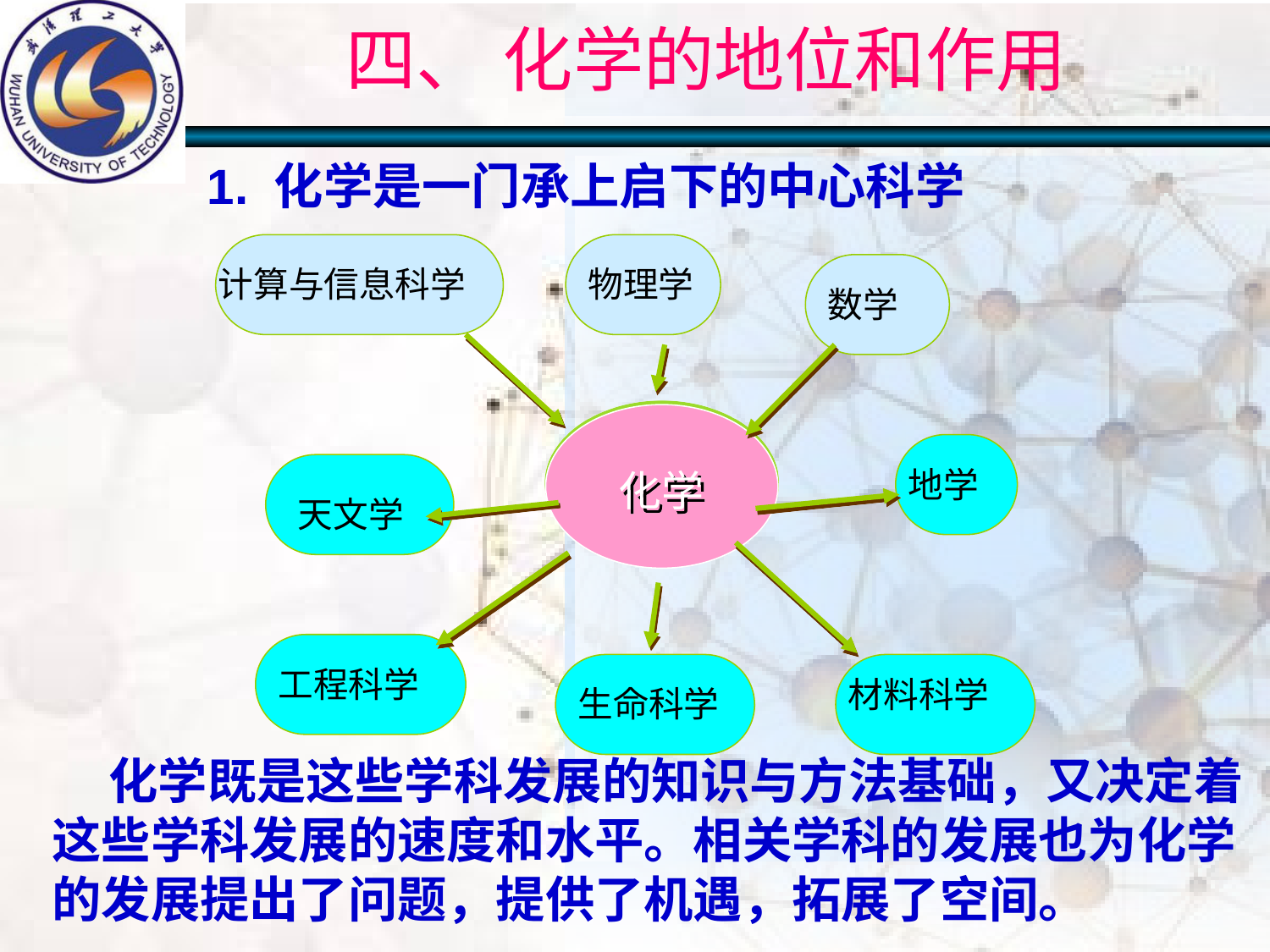

# 四、 化学的地位和作用
1. 化学是一门承上启下的中心科学
计算与信息科学
物理学

数学

化学

地学

天文学

工程科学

材料科学
生命科学

    化学既是这些学科发展的知识与方法基础，又决定着这些学科发展的速度和水平。相关学科的发展也为化学的发展提出了问题，提供了机遇，拓展了空间。